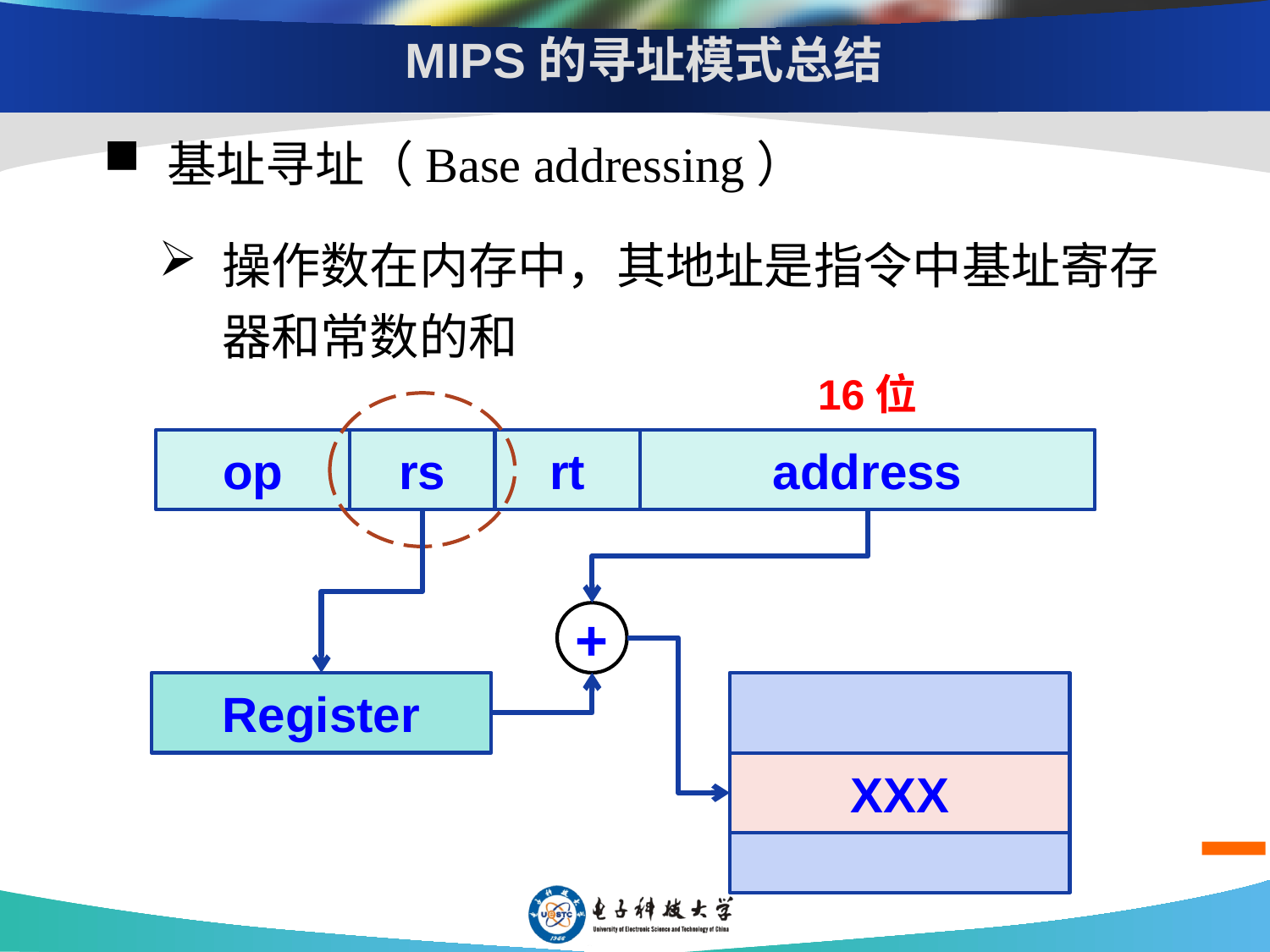

32
# MIPS的寻址模式总结
基址寻址（Base addressing）
操作数在内存中，其地址是指令中基址寄存器和常数的和
16位

op
rs
rt
address
Memory
+
Register

XXX